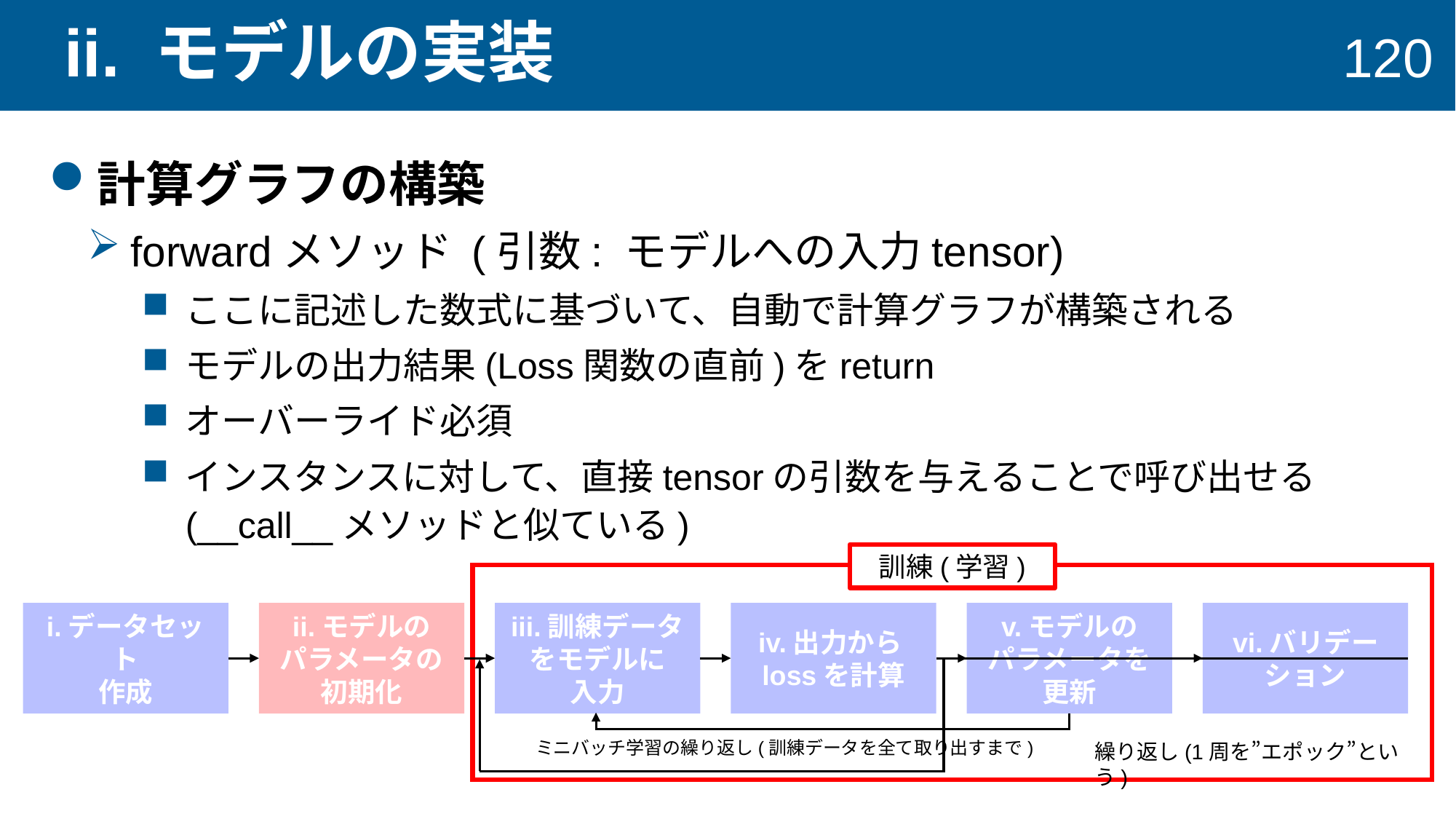

# ii. モデルの実装
120
計算グラフの構築
forwardメソッド (引数: モデルへの入力tensor)
ここに記述した数式に基づいて、自動で計算グラフが構築される
モデルの出力結果(Loss関数の直前)をreturn
オーバーライド必須
インスタンスに対して、直接tensorの引数を与えることで呼び出せる(__call__メソッドと似ている)
訓練(学習)

vi.バリデーション
iv.出力からlossを計算
v.モデルの
パラメータを更新
i.データセット
作成
ii.モデルの
パラメータの
初期化
iii.訓練データ
をモデルに
入力
繰り返し(1周を”エポック”という)
ミニバッチ学習の繰り返し(訓練データを全て取り出すまで)